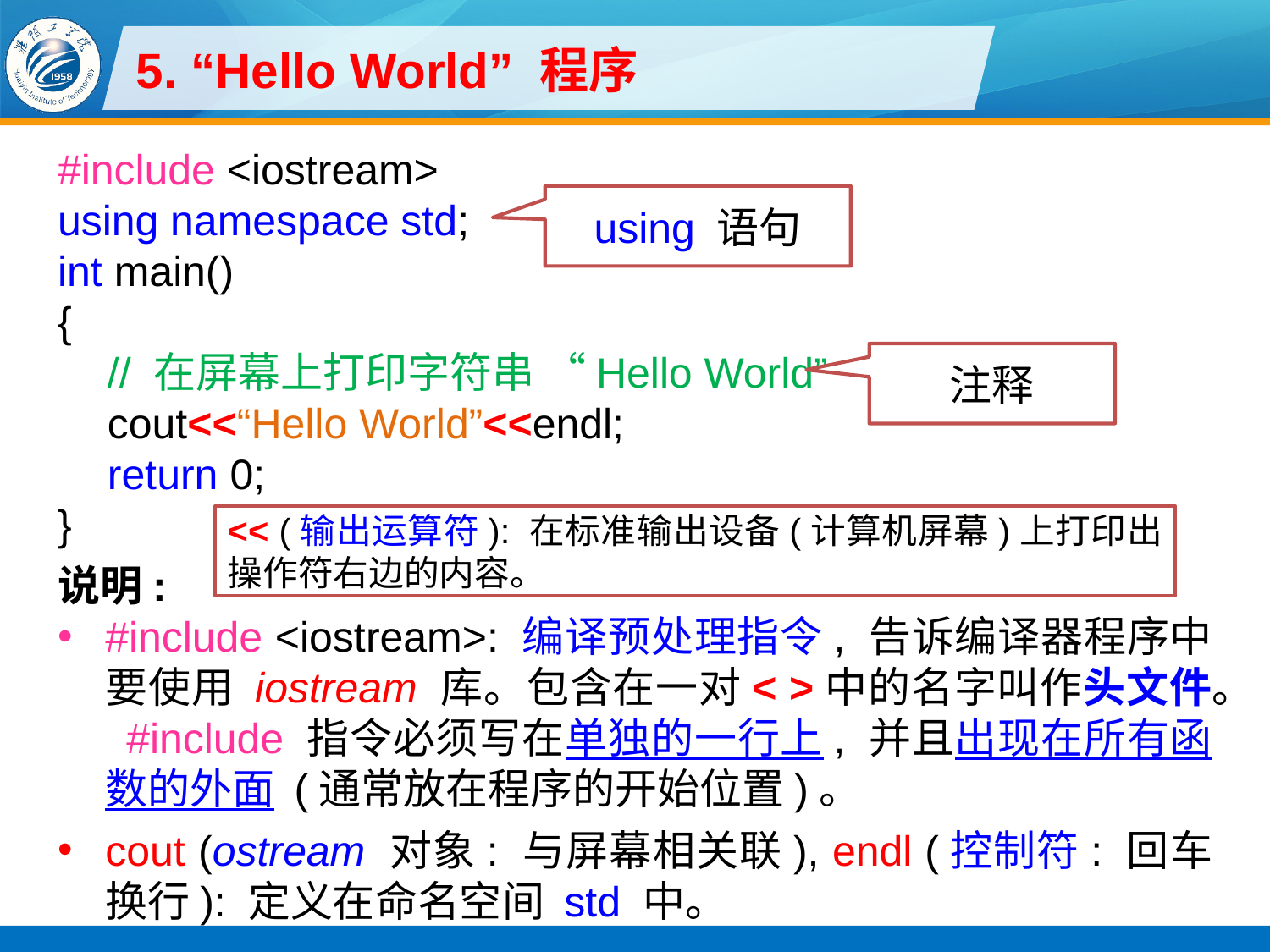

# 5. “Hello World” 程序
#include <iostream>
using namespace std;
int main()
{
// 在屏幕上打印字符串 “Hello World”
cout<<“Hello World”<<endl;
return 0;
}
说明:
#include <iostream>: 编译预处理指令, 告诉编译器程序中要使用 iostream 库。包含在一对< >中的名字叫作头文件。 #include 指令必须写在单独的一行上, 并且出现在所有函数的外面 (通常放在程序的开始位置)。
cout (ostream 对象: 与屏幕相关联), endl (控制符: 回车换行): 定义在命名空间 std 中。
using 语句
注释
<< (输出运算符): 在标准输出设备(计算机屏幕)上打印出操作符右边的内容。